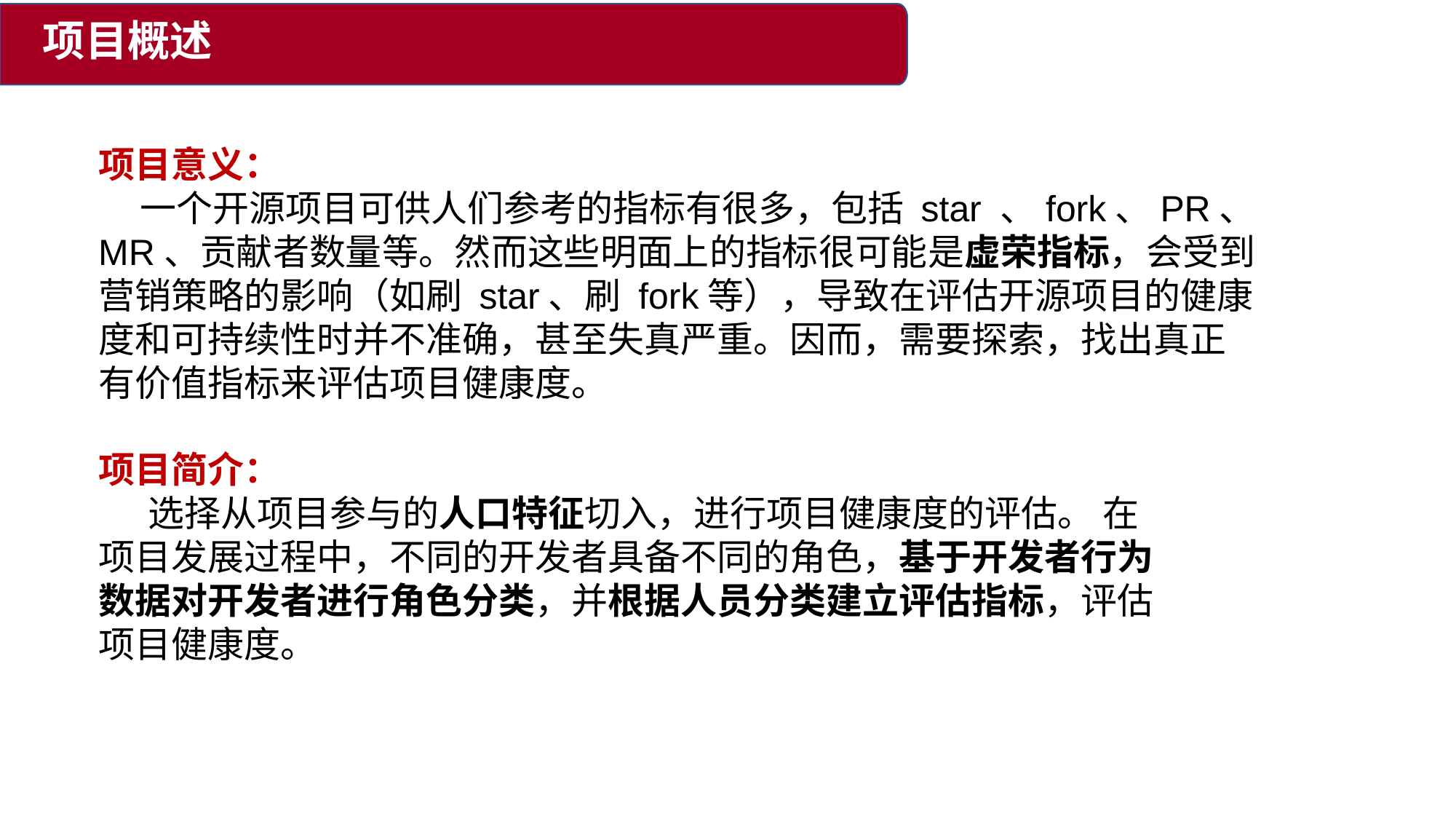

项目概述
项目意义：
    一个开源项目可供人们参考的指标有很多，包括 star 、fork、PR、MR、贡献者数量等。然而这些明面上的指标很可能是虚荣指标，会受到营销策略的影响（如刷 star、刷 fork等），导致在评估开源项目的健康度和可持续性时并不准确，甚至失真严重。因而，需要探索，找出真正有价值指标来评估项目健康度。
项目简介：
     选择从项目参与的人口特征切入，进行项目健康度的评估。 在项目发展过程中，不同的开发者具备不同的角色，基于开发者行为数据对开发者进行角色分类，并根据人员分类建立评估指标，评估项目健康度。